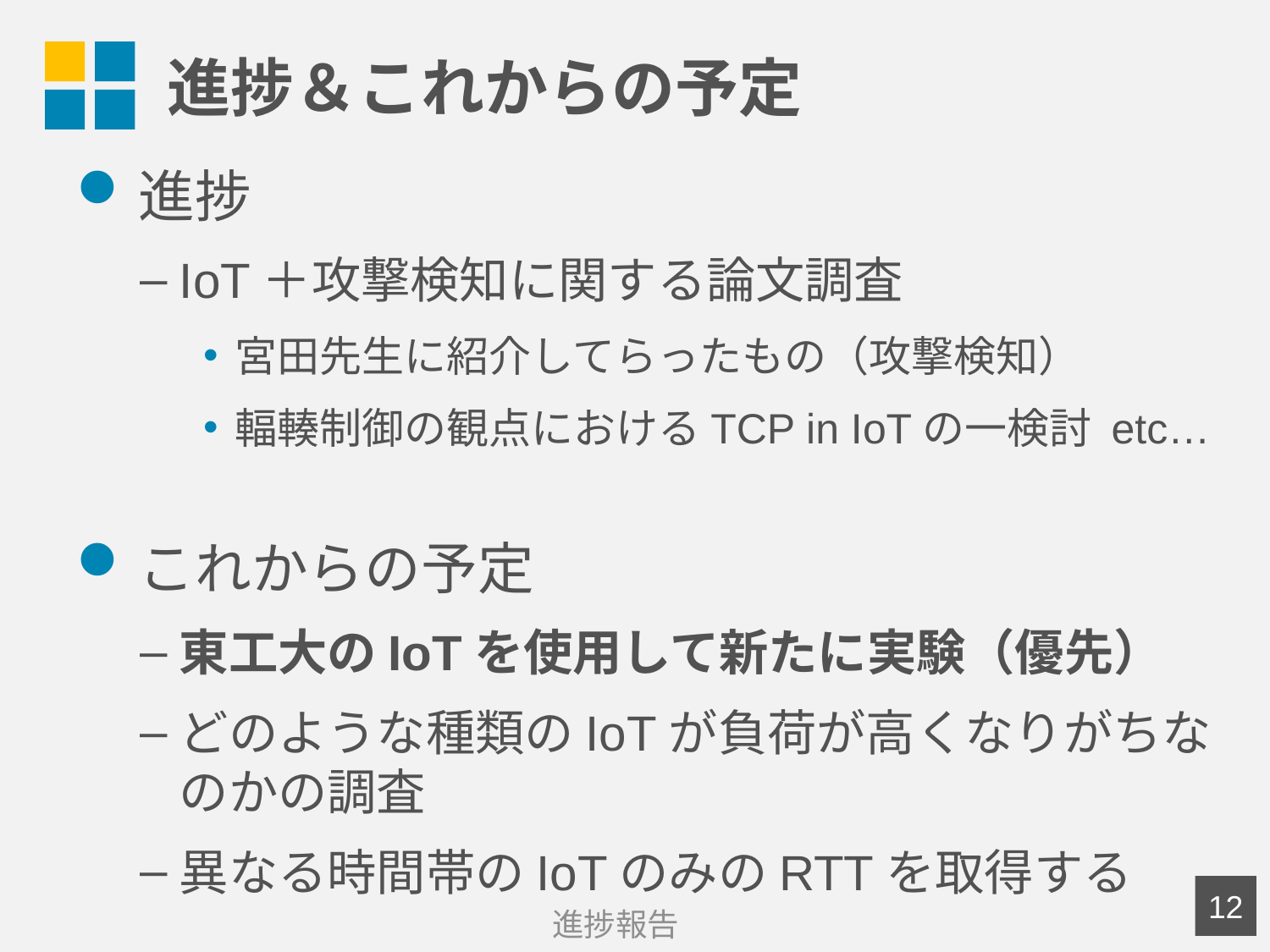

# 進捗＆これからの予定
進捗
IoT＋攻撃検知に関する論文調査
宮田先生に紹介してらったもの（攻撃検知）
輻輳制御の観点におけるTCP in IoTの一検討 etc…

これからの予定
東工大のIoTを使用して新たに実験（優先）
どのような種類のIoTが負荷が高くなりがちなのかの調査
異なる時間帯のIoTのみのRTTを取得する
12
進捗報告